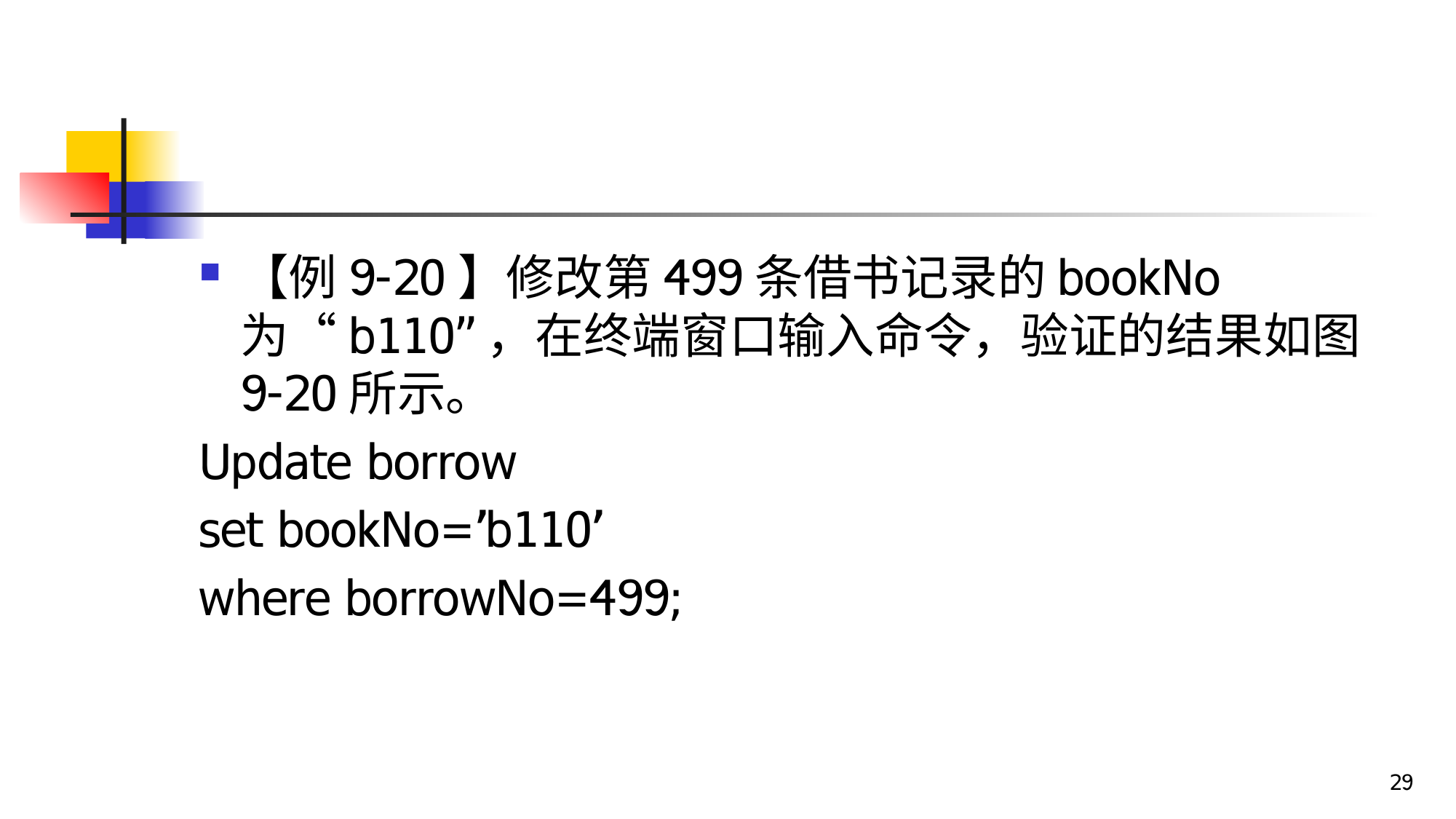

#
【例9-20】修改第499条借书记录的bookNo为“b110”，在终端窗口输入命令，验证的结果如图9-20所示。
Update borrow
set bookNo=’b110’
where borrowNo=499;

29